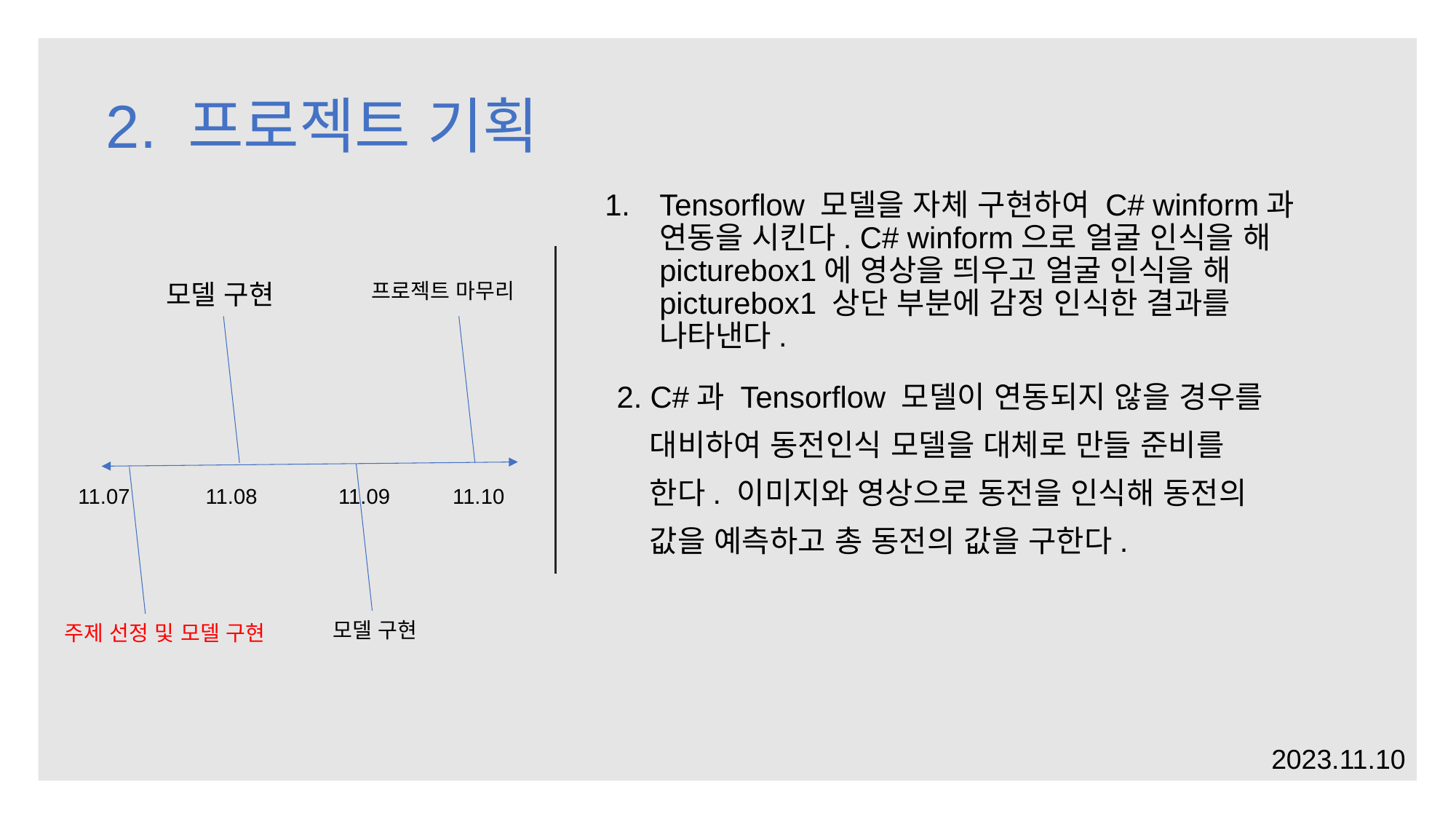

# 2. 프로젝트 기획
Tensorflow 모델을 자체 구현하여 C# winform과 연동을 시킨다. C# winform으로 얼굴 인식을 해 picturebox1에 영상을 띄우고 얼굴 인식을 해 picturebox1 상단 부분에 감정 인식한 결과를 나타낸다.
프로젝트 마무리
모델 구현
2. C#과 Tensorflow 모델이 연동되지 않을 경우를
   대비하여 동전인식 모델을 대체로 만들 준비를
   한다. 이미지와 영상으로 동전을 인식해 동전의
   값을 예측하고 총 동전의 값을 구한다.
11.10
11.08
11.09
11.07

모델 구현
주제 선정 및 모델 구현
2023.11.10